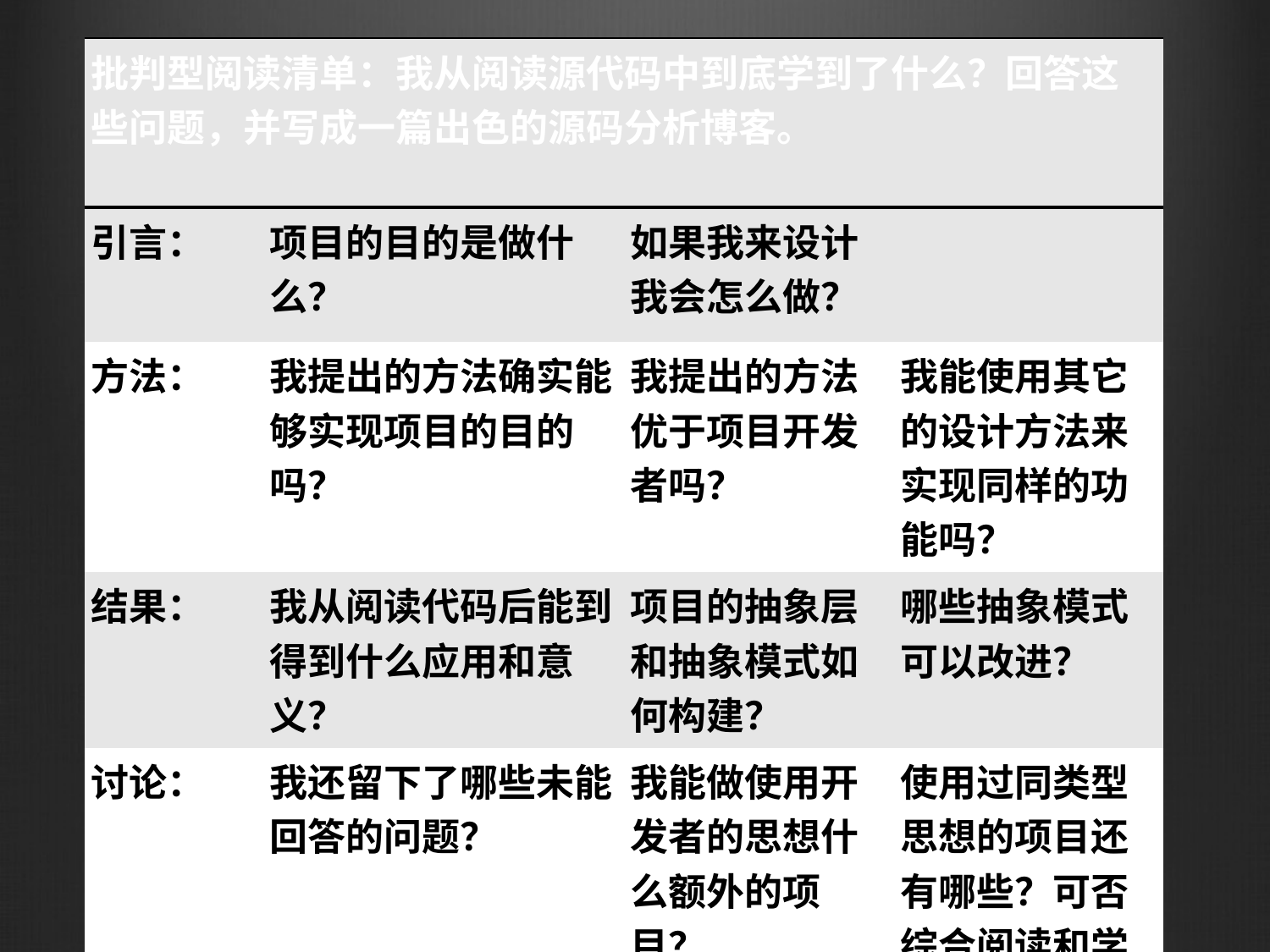

| 批判型阅读清单：我从阅读源代码中到底学到了什么？回答这些问题，并写成一篇出色的源码分析博客。 |  |  |  |
| --- | --- | --- | --- |
| 引言： | 项目的目的是做什么？ | 如果我来设计我会怎么做？ |  |
| 方法： | 我提出的方法确实能够实现项目的目的吗？ | 我提出的方法优于项目开发者吗？ | 我能使用其它的设计方法来实现同样的功能吗？ |
| 结果： | 我从阅读代码后能到得到什么应用和意义？ | 项目的抽象层和抽象模式如何构建？ | 哪些抽象模式可以改进？ |
| 讨论： | 我还留下了哪些未能回答的问题？ | 我能做使用开发者的思想什么额外的项目？ | 使用过同类型思想的项目还有哪些？可否综合阅读和学习？ |
| 备注 |  |  |  |